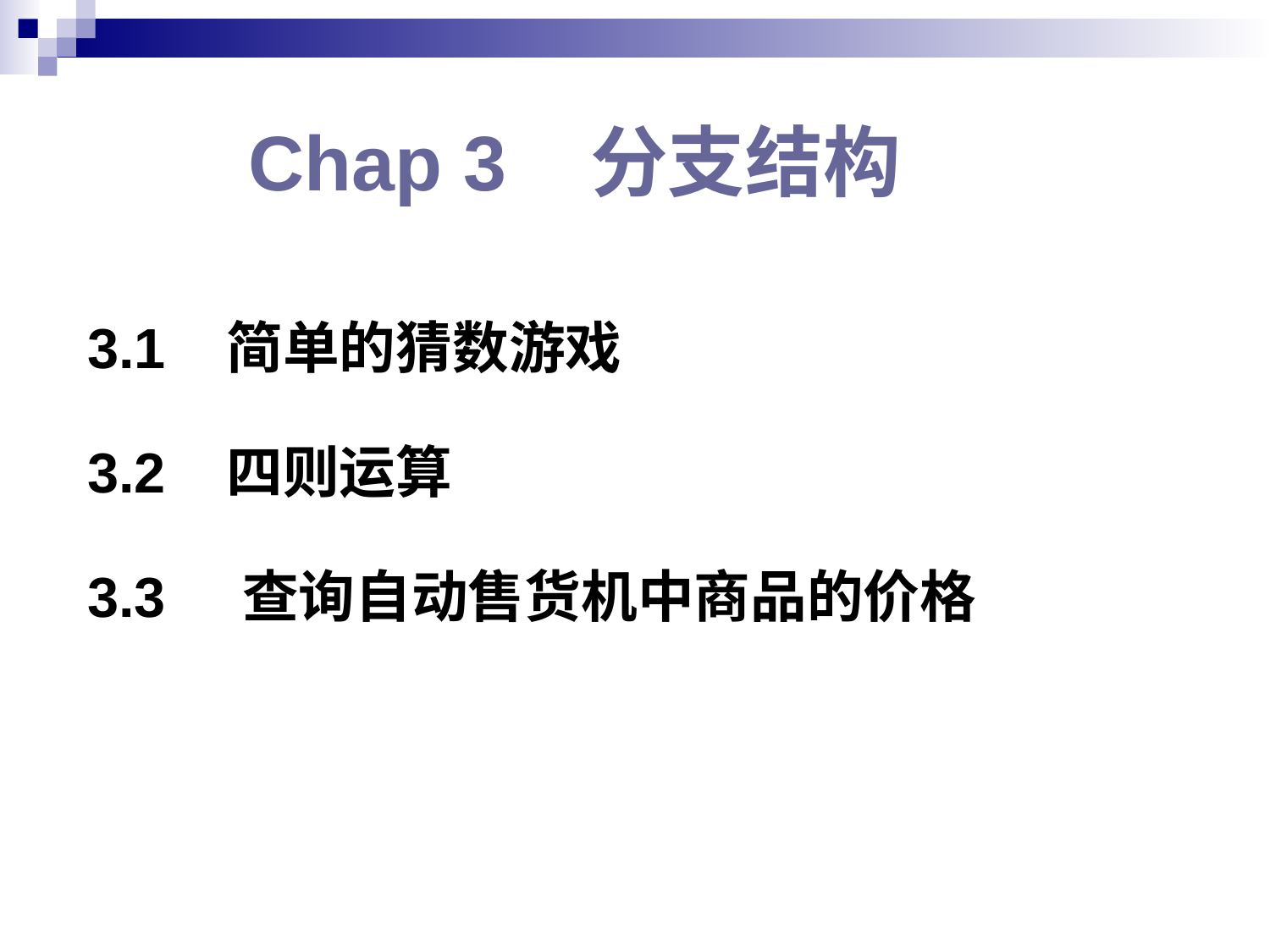

# Chap 3   分支结构
3.1   简单的猜数游戏
3.2   四则运算
3.3    查询自动售货机中商品的价格